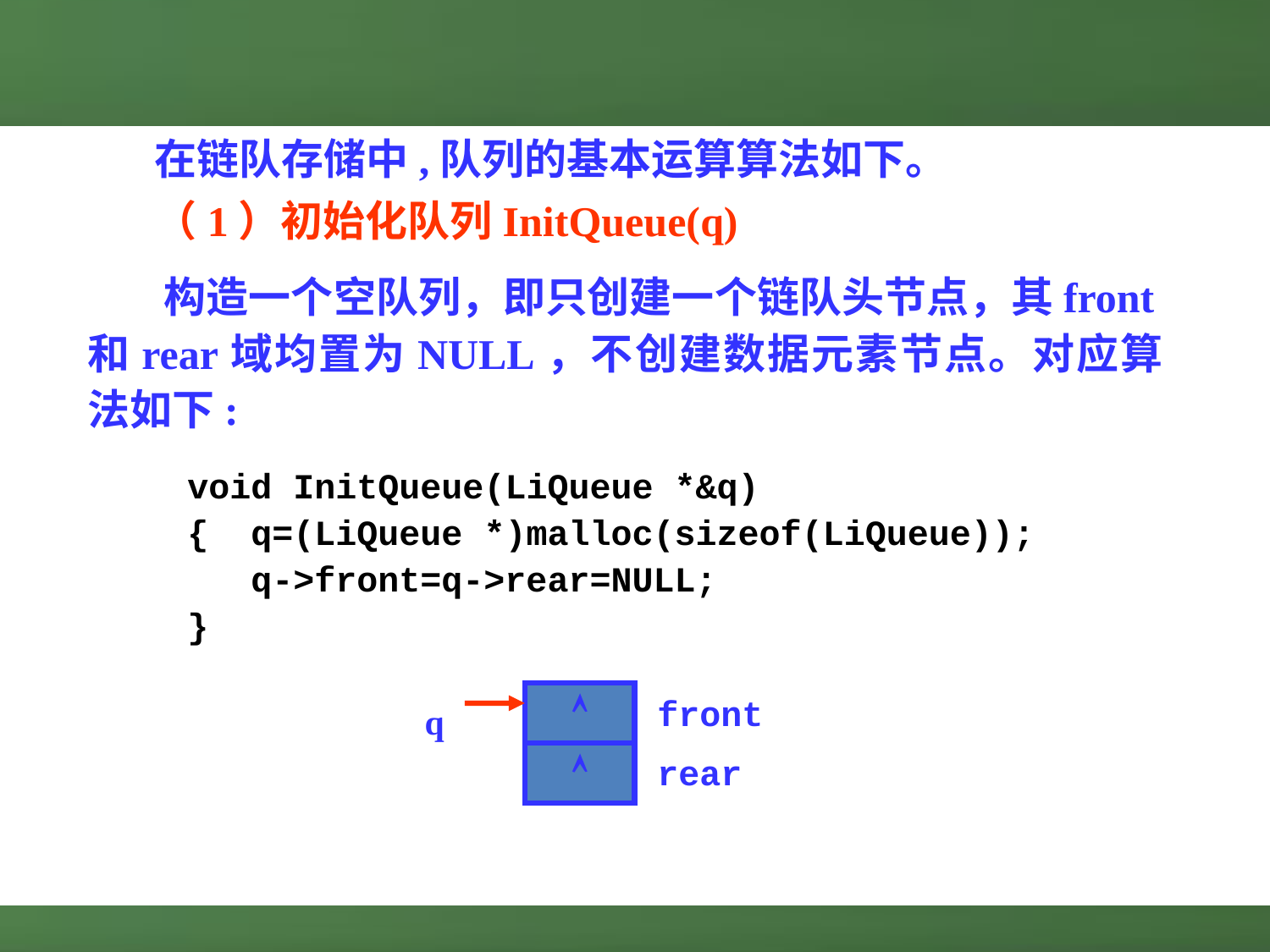

在链队存储中,队列的基本运算算法如下。
      （1）初始化队列InitQueue(q)
       构造一个空队列，即只创建一个链队头节点，其front和rear域均置为NULL，不创建数据元素节点。对应算法如下:
void InitQueue(LiQueue *&q)
{  q=(LiQueue *)malloc(sizeof(LiQueue));
   q->front=q->rear=NULL;
}
∧
front
rear
q

∧